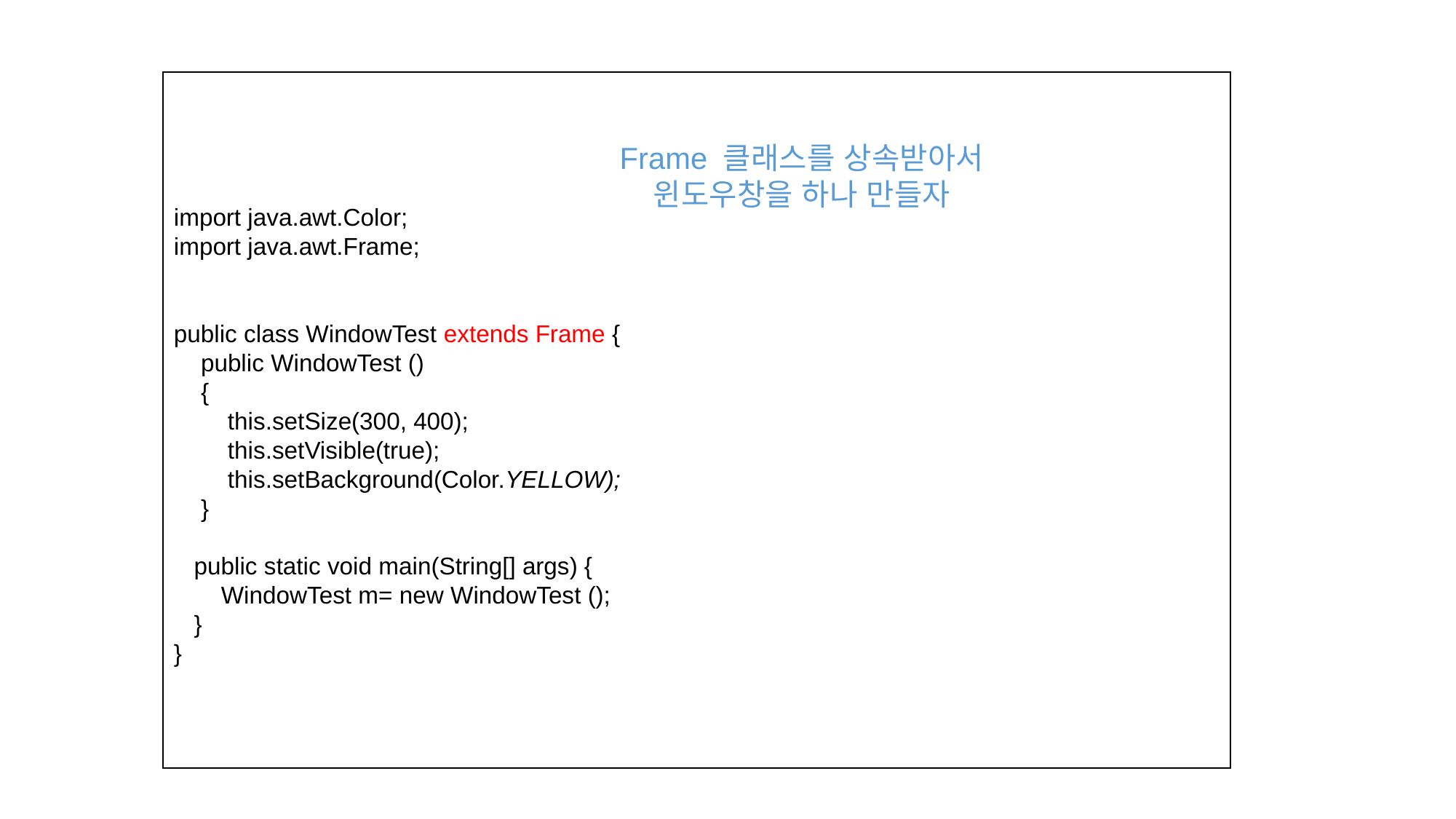

import java.awt.Color;
import java.awt.Frame;

public class WindowTest extends Frame {
    public WindowTest ()
    {
        this.setSize(300, 400);
        this.setVisible(true);
        this.setBackground(Color.YELLOW);
    }

   public static void main(String[] args) {
       WindowTest m= new WindowTest ();
   }
}
Frame 클래스를 상속받아서
윈도우창을 하나 만들자